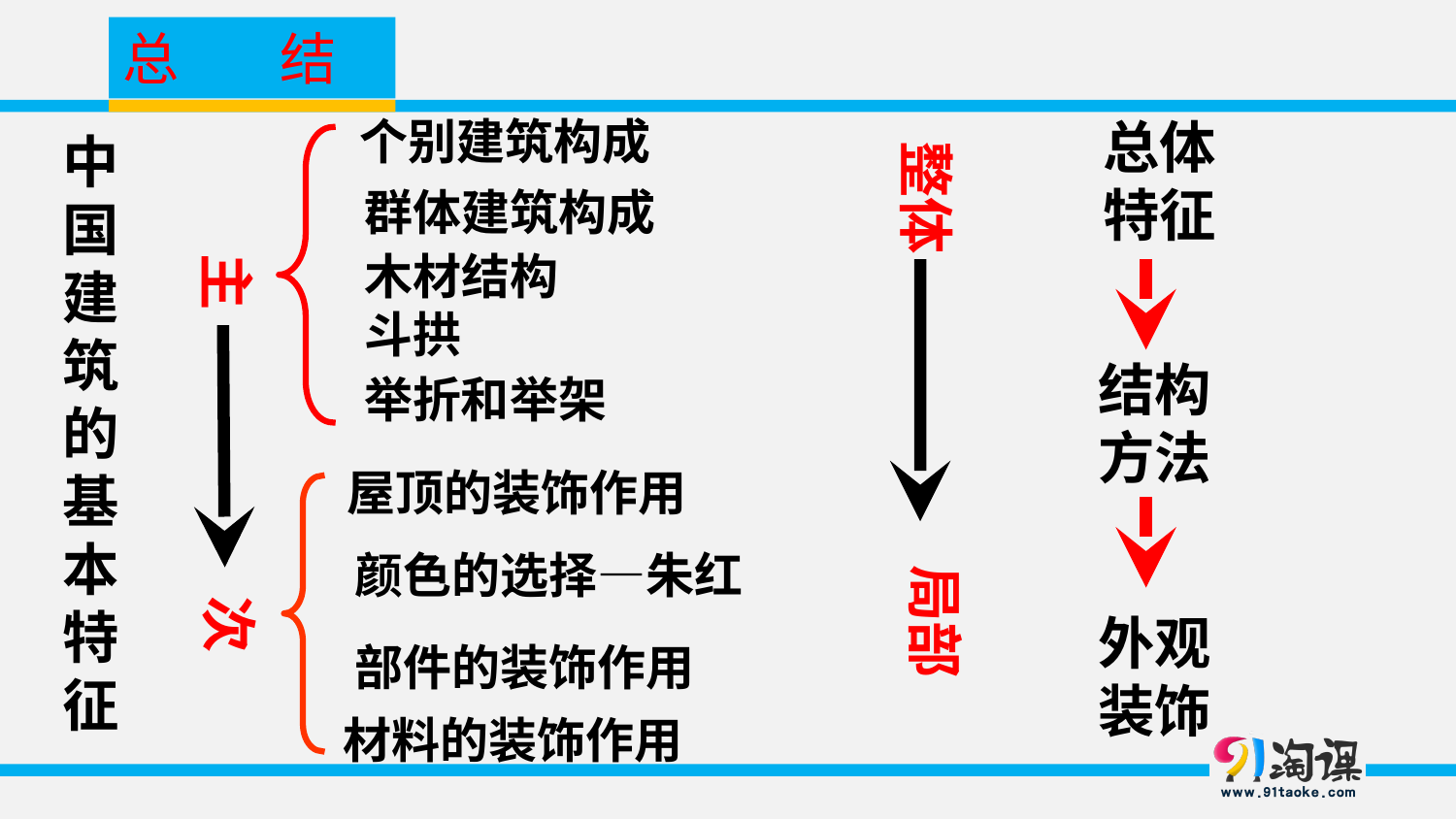

总        结
个别建筑构成
总体
特征
中国建筑的基本特征

整体
群体建筑构成
木材结构
主

斗拱

结构
方法
举折和举架
屋顶的装饰作用

 颜色的选择—朱红
局部
次
外观
装饰
 部件的装饰作用
材料的装饰作用